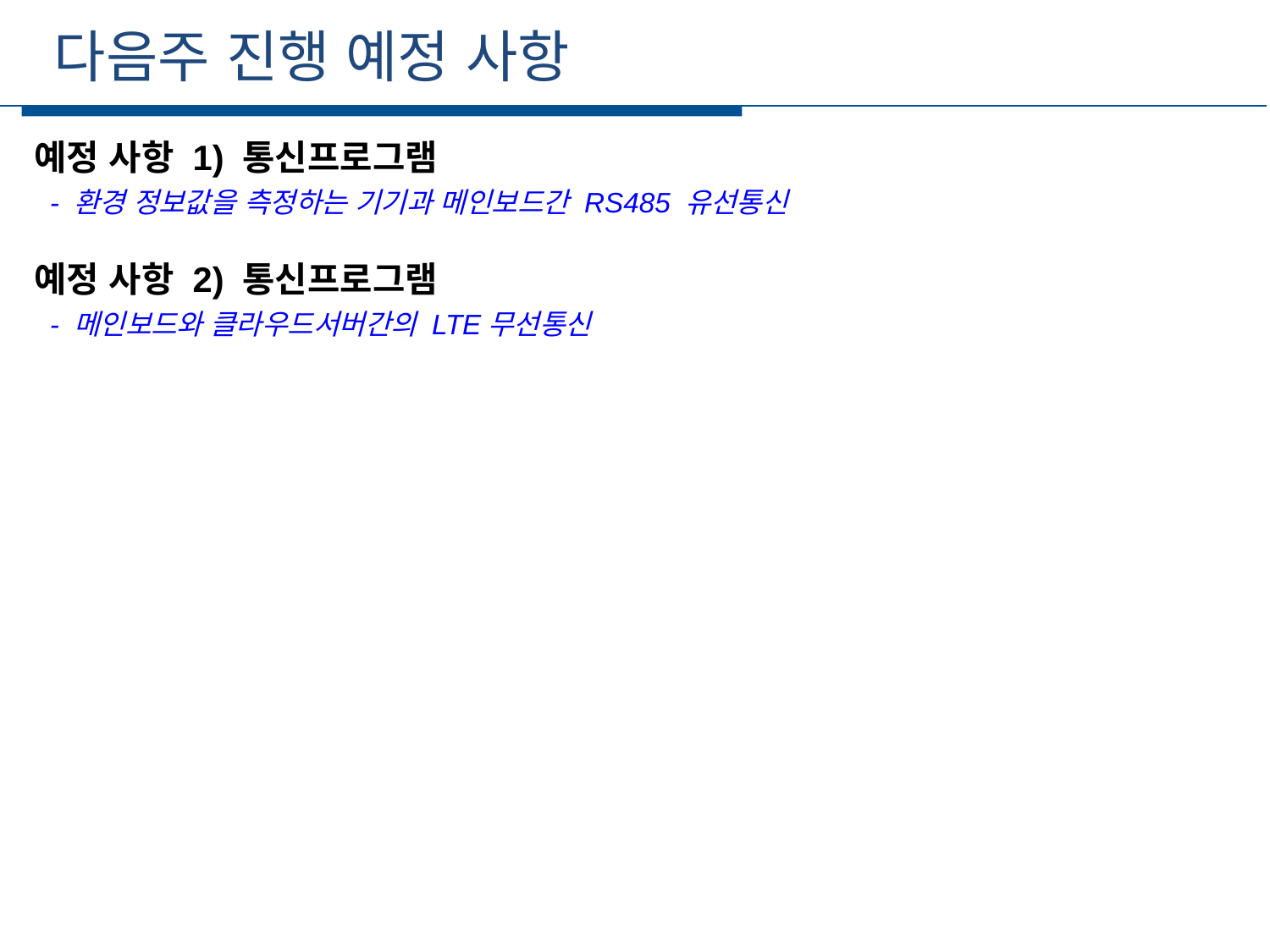

다음주 진행 예정 사항
세부일정

예정 사항 1) 통신프로그램
  - 환경 정보값을 측정하는 기기과 메인보드간 RS485 유선통신

예정 사항 2) 통신프로그램
  - 메인보드와 클라우드서버간의 LTE무선통신